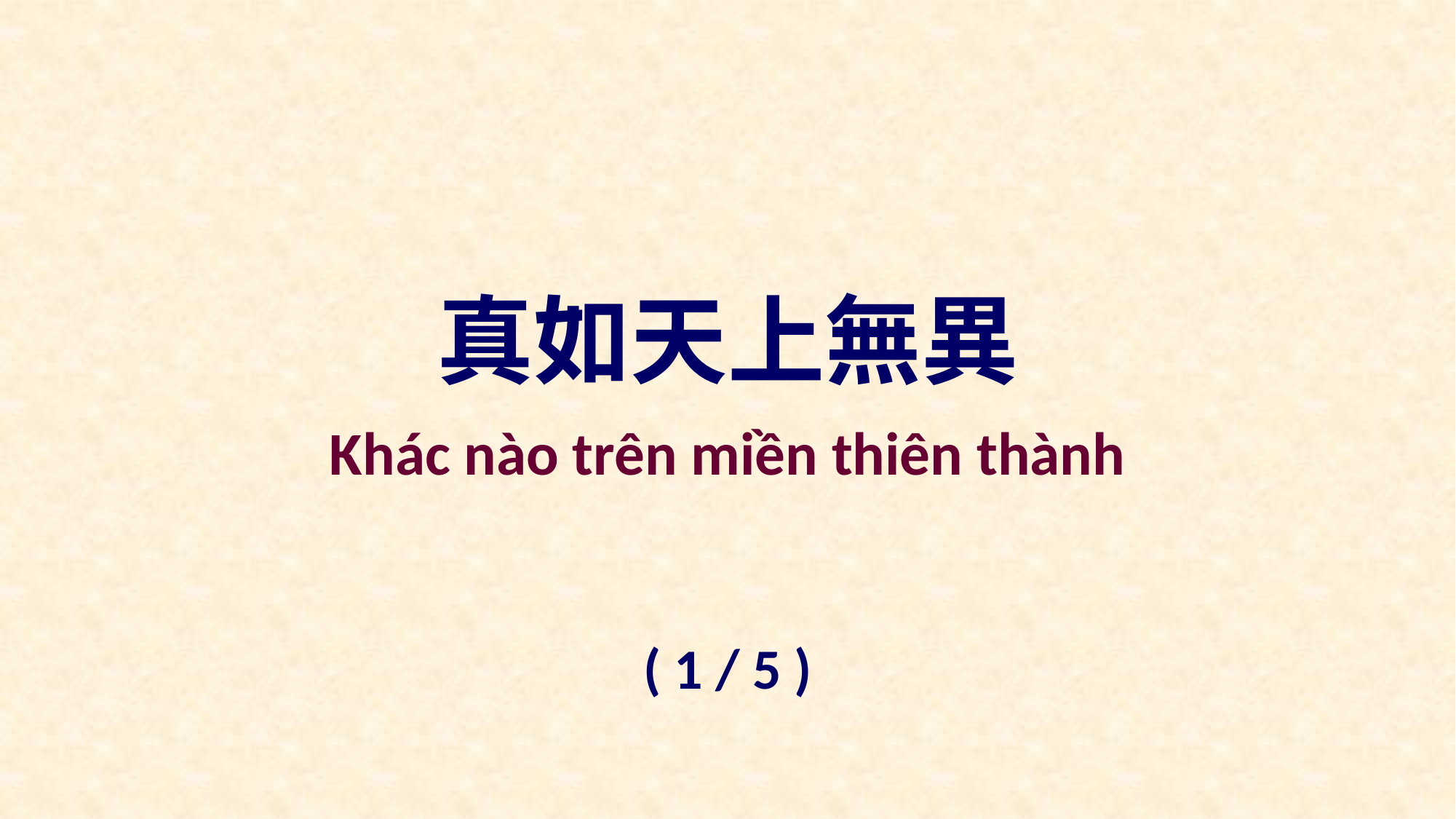

真如天上無異
Khác nào trên miền thiên thành
( 1 / 5 )